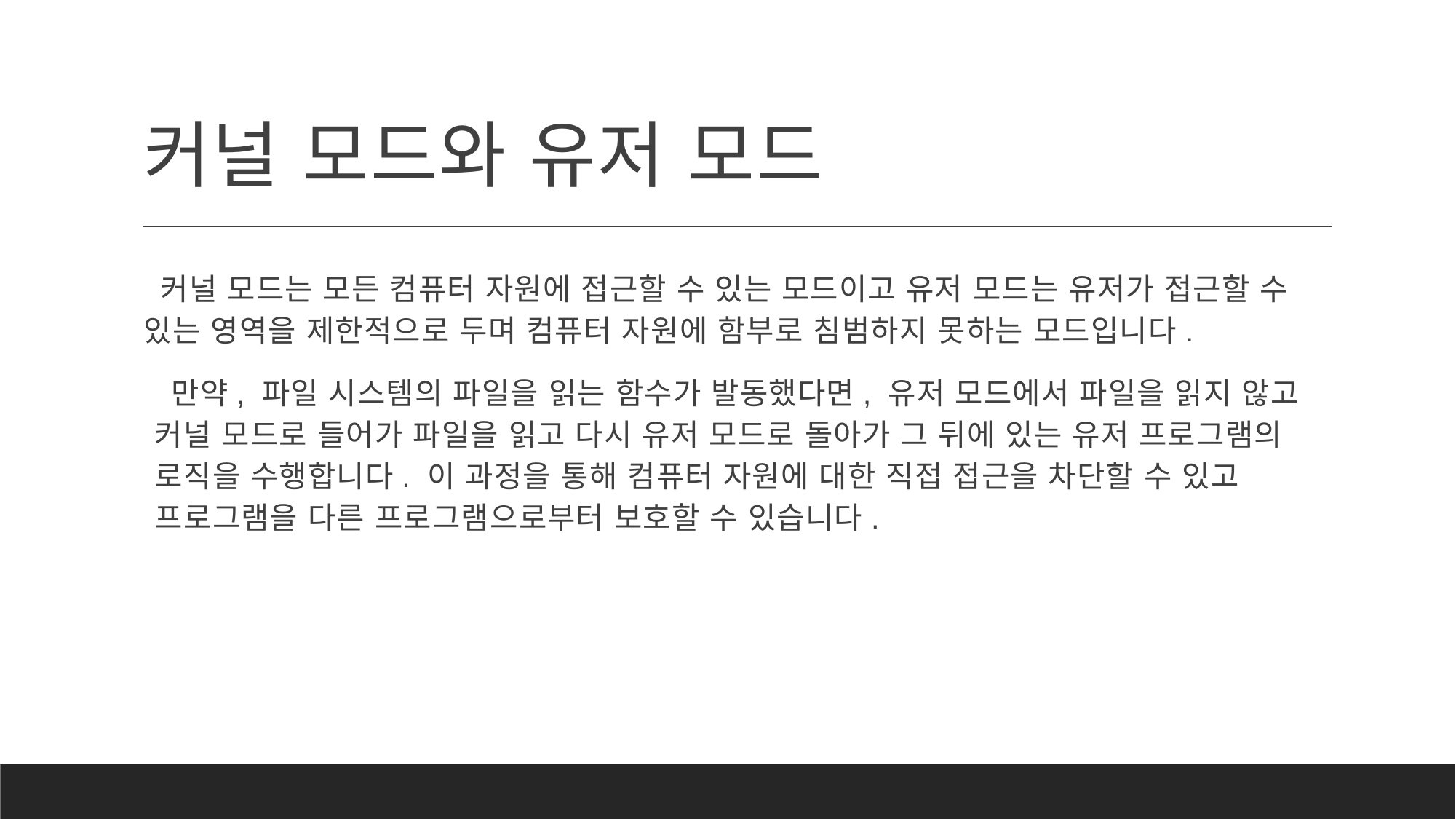

# 커널 모드와 유저 모드
 커널 모드는 모든 컴퓨터 자원에 접근할 수 있는 모드이고 유저 모드는 유저가 접근할 수 있는 영역을 제한적으로 두며 컴퓨터 자원에 함부로 침범하지 못하는 모드입니다.
 만약, 파일 시스템의 파일을 읽는 함수가 발동했다면, 유저 모드에서 파일을 읽지 않고 커널 모드로 들어가 파일을 읽고 다시 유저 모드로 돌아가 그 뒤에 있는 유저 프로그램의 로직을 수행합니다. 이 과정을 통해 컴퓨터 자원에 대한 직접 접근을 차단할 수 있고 프로그램을 다른 프로그램으로부터 보호할 수 있습니다.